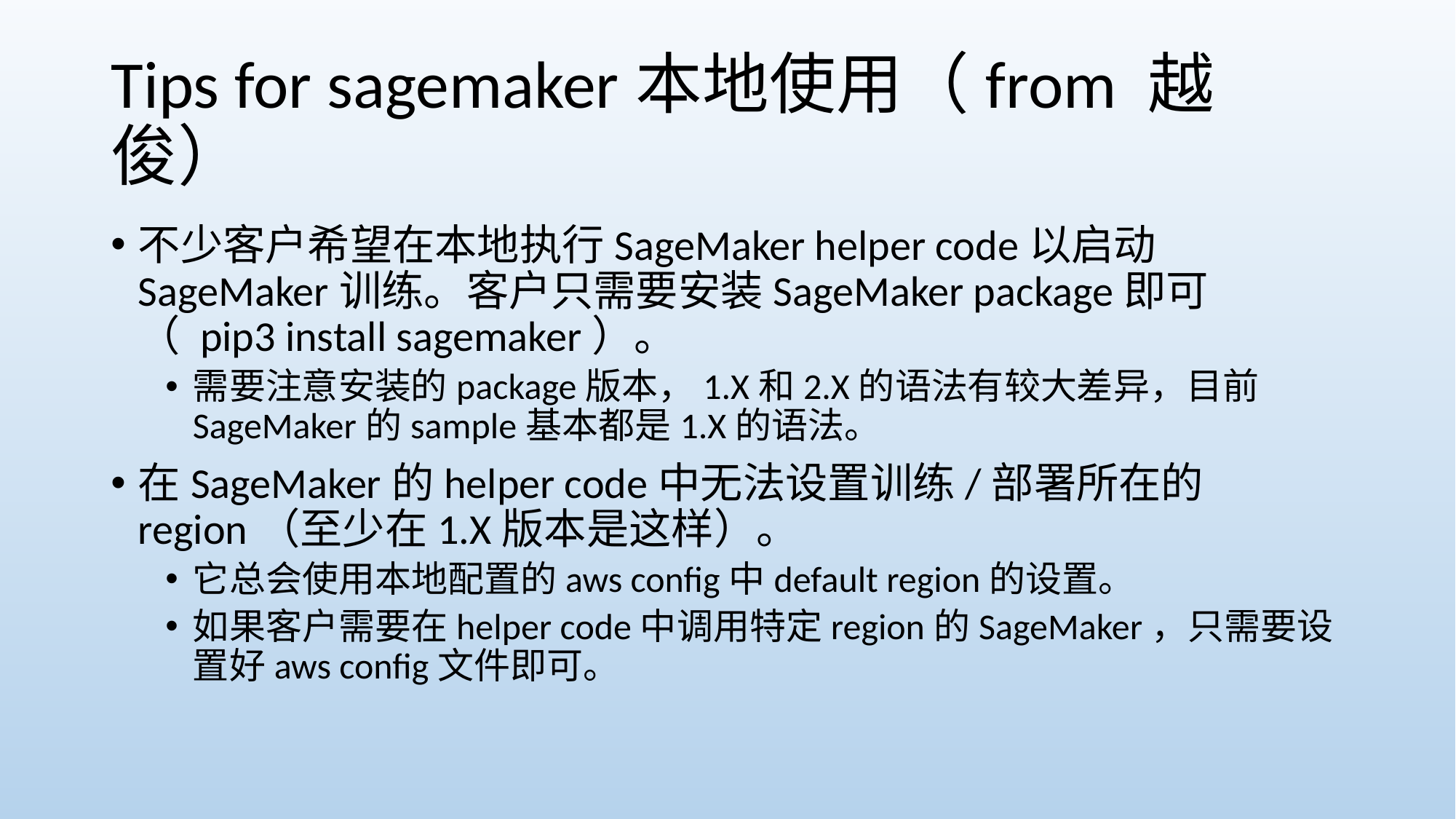

# Tips for sagemaker本地使用（from 越俊）
不少客户希望在本地执行SageMaker helper code以启动SageMaker训练。客户只需要安装SageMaker package即可（ pip3 install sagemaker）。
需要注意安装的package版本，1.X和2.X的语法有较大差异，目前SageMaker的sample基本都是1.X的语法。
在SageMaker的helper code中无法设置训练/部署所在的region（至少在1.X版本是这样）。
它总会使用本地配置的aws config中default region的设置。
如果客户需要在helper code中调用特定region的SageMaker，只需要设置好aws config文件即可。